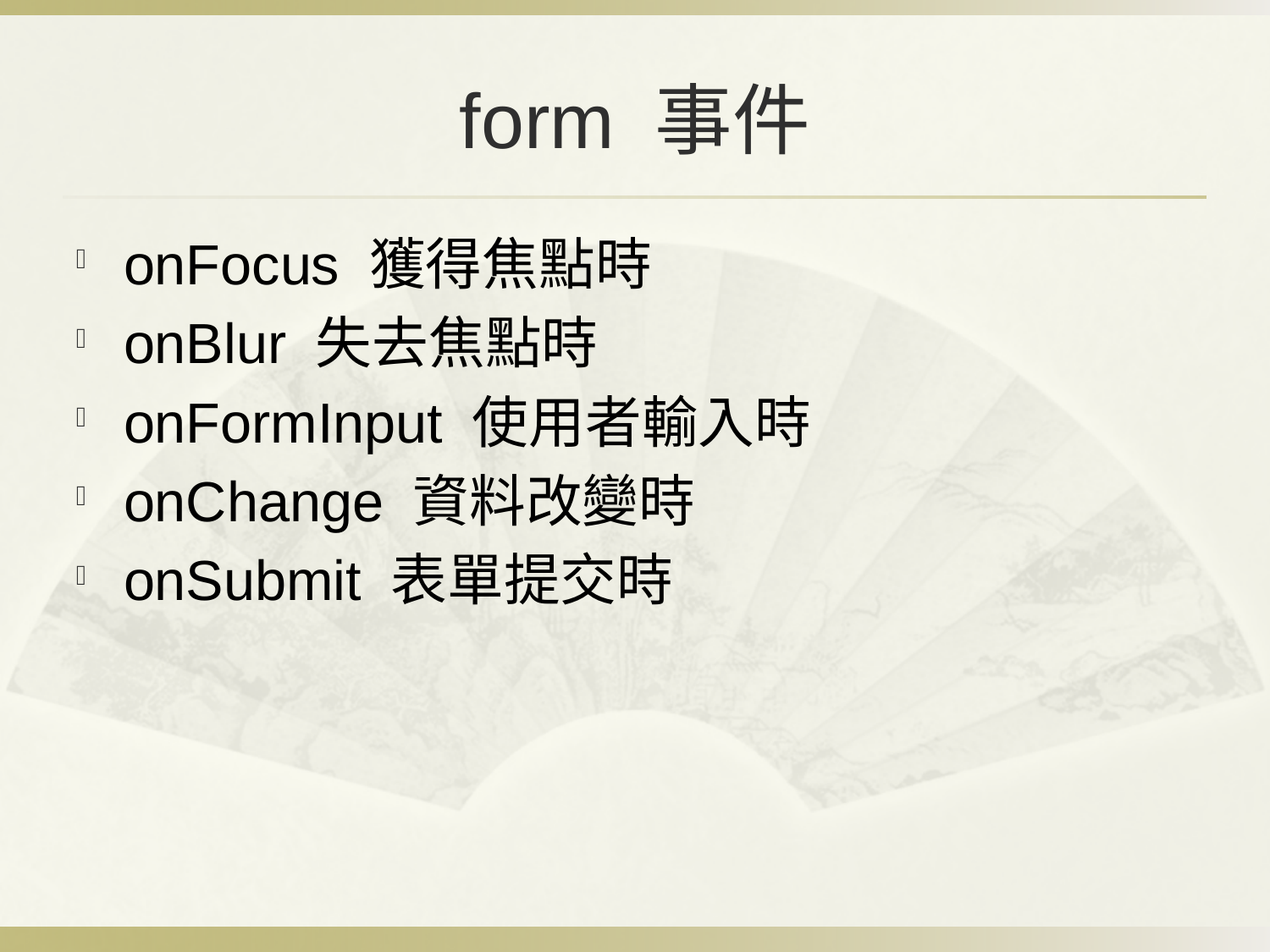

# form 事件
onFocus 獲得焦點時
onBlur 失去焦點時
onFormInput 使用者輸入時
onChange 資料改變時
onSubmit 表單提交時